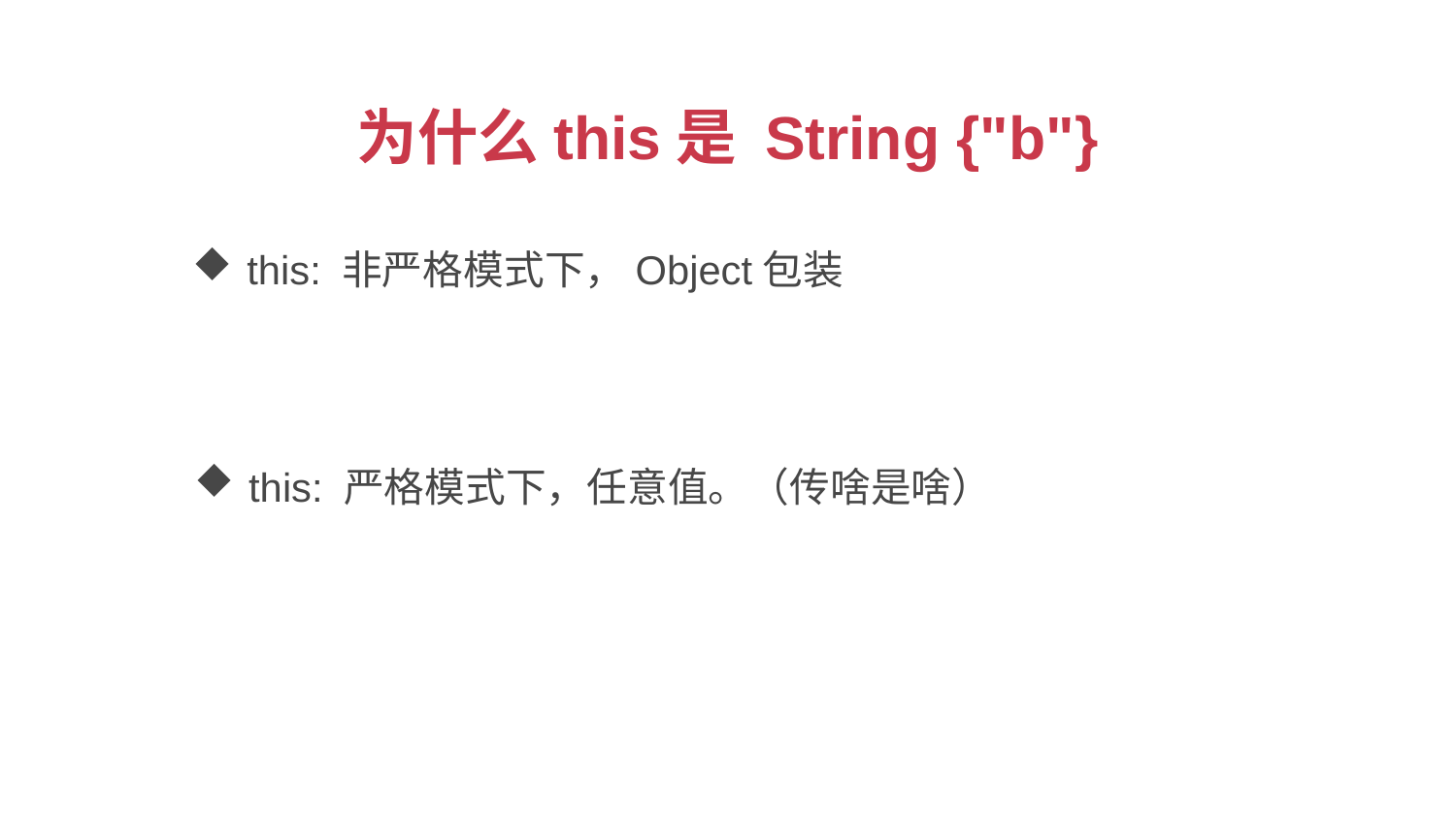

为什么this是 String {"b"}
this: 非严格模式下，Object包装
this: 严格模式下，任意值。（传啥是啥）